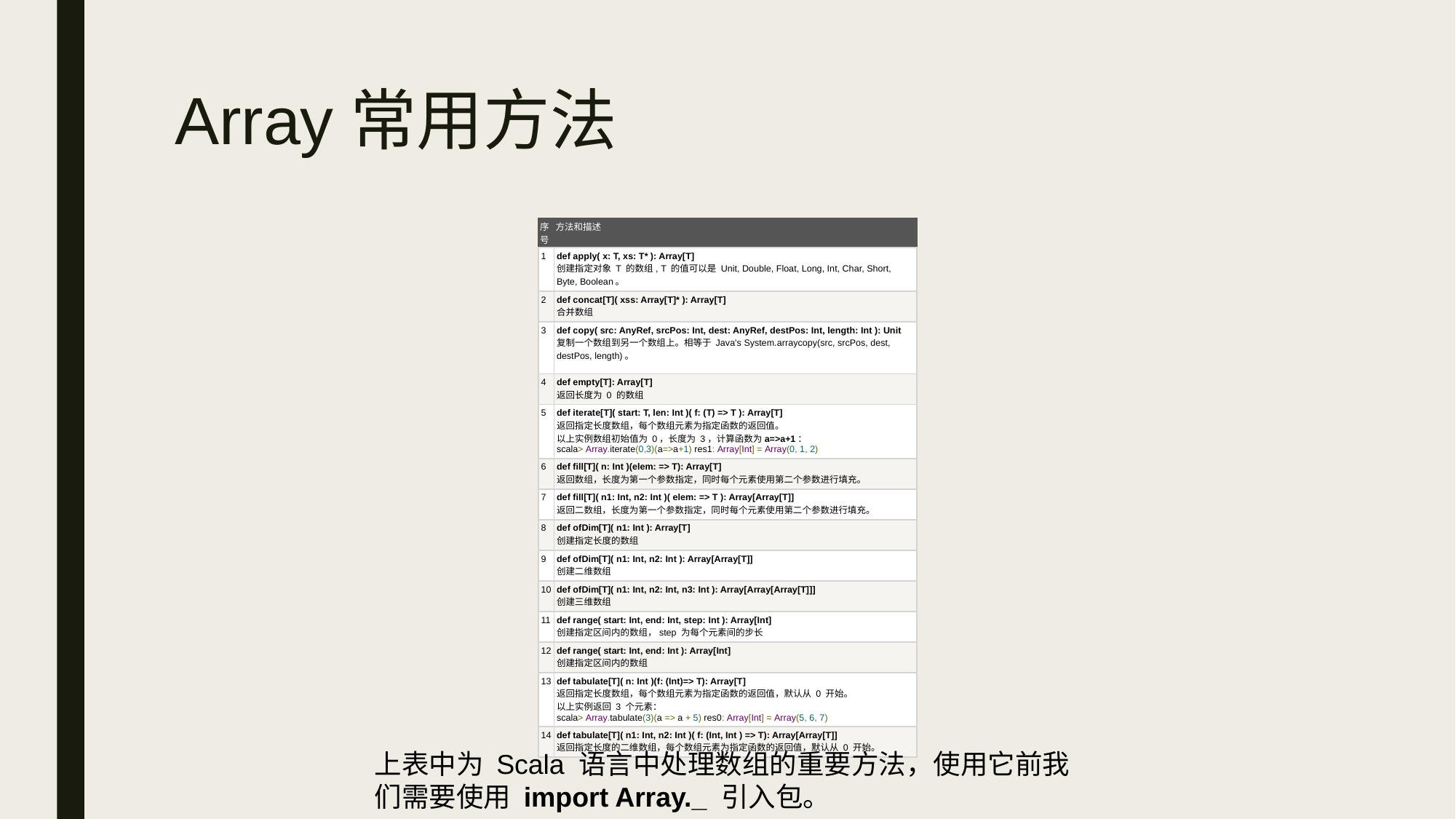

# Array常用方法
| 序号 | 方法和描述 |
| --- | --- |
| 1 | def apply( x: T, xs: T\* ): Array[T] 创建指定对象 T 的数组, T 的值可以是 Unit, Double, Float, Long, Int, Char, Short, Byte, Boolean。 |
| 2 | def concat[T]( xss: Array[T]\* ): Array[T] 合并数组 |
| 3 | def copy( src: AnyRef, srcPos: Int, dest: AnyRef, destPos: Int, length: Int ): Unit 复制一个数组到另一个数组上。相等于 Java's System.arraycopy(src, srcPos, dest, destPos, length)。 |
| 4 | def empty[T]: Array[T] 返回长度为 0 的数组 |
| 5 | def iterate[T]( start: T, len: Int )( f: (T) => T ): Array[T] 返回指定长度数组，每个数组元素为指定函数的返回值。 以上实例数组初始值为 0，长度为 3，计算函数为a=>a+1： scala> Array.iterate(0,3)(a=>a+1) res1: Array[Int] = Array(0, 1, 2) |
| 6 | def fill[T]( n: Int )(elem: => T): Array[T] 返回数组，长度为第一个参数指定，同时每个元素使用第二个参数进行填充。 |
| 7 | def fill[T]( n1: Int, n2: Int )( elem: => T ): Array[Array[T]] 返回二数组，长度为第一个参数指定，同时每个元素使用第二个参数进行填充。 |
| 8 | def ofDim[T]( n1: Int ): Array[T] 创建指定长度的数组 |
| 9 | def ofDim[T]( n1: Int, n2: Int ): Array[Array[T]] 创建二维数组 |
| 10 | def ofDim[T]( n1: Int, n2: Int, n3: Int ): Array[Array[Array[T]]] 创建三维数组 |
| 11 | def range( start: Int, end: Int, step: Int ): Array[Int] 创建指定区间内的数组，step 为每个元素间的步长 |
| 12 | def range( start: Int, end: Int ): Array[Int] 创建指定区间内的数组 |
| 13 | def tabulate[T]( n: Int )(f: (Int)=> T): Array[T] 返回指定长度数组，每个数组元素为指定函数的返回值，默认从 0 开始。 以上实例返回 3 个元素： scala> Array.tabulate(3)(a => a + 5) res0: Array[Int] = Array(5, 6, 7) |
| 14 | def tabulate[T]( n1: Int, n2: Int )( f: (Int, Int ) => T): Array[Array[T]] 返回指定长度的二维数组，每个数组元素为指定函数的返回值，默认从 0 开始。 |
上表中为 Scala 语言中处理数组的重要方法，使用它前我们需要使用 import Array._ 引入包。